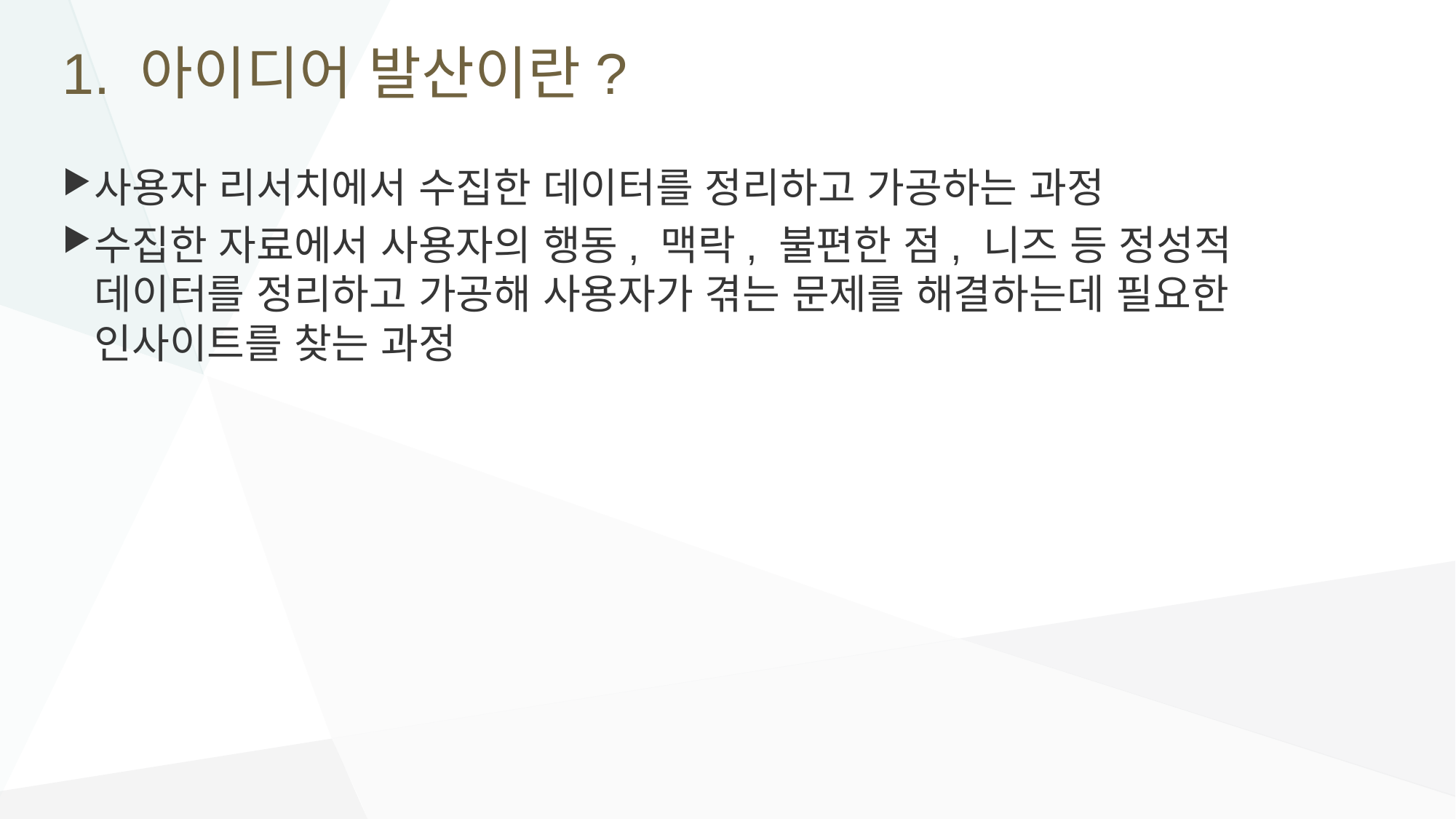

# 1. 아이디어 발산이란?
사용자 리서치에서 수집한 데이터를 정리하고 가공하는 과정
수집한 자료에서 사용자의 행동, 맥락, 불편한 점, 니즈 등 정성적 데이터를 정리하고 가공해 사용자가 겪는 문제를 해결하는데 필요한 인사이트를 찾는 과정